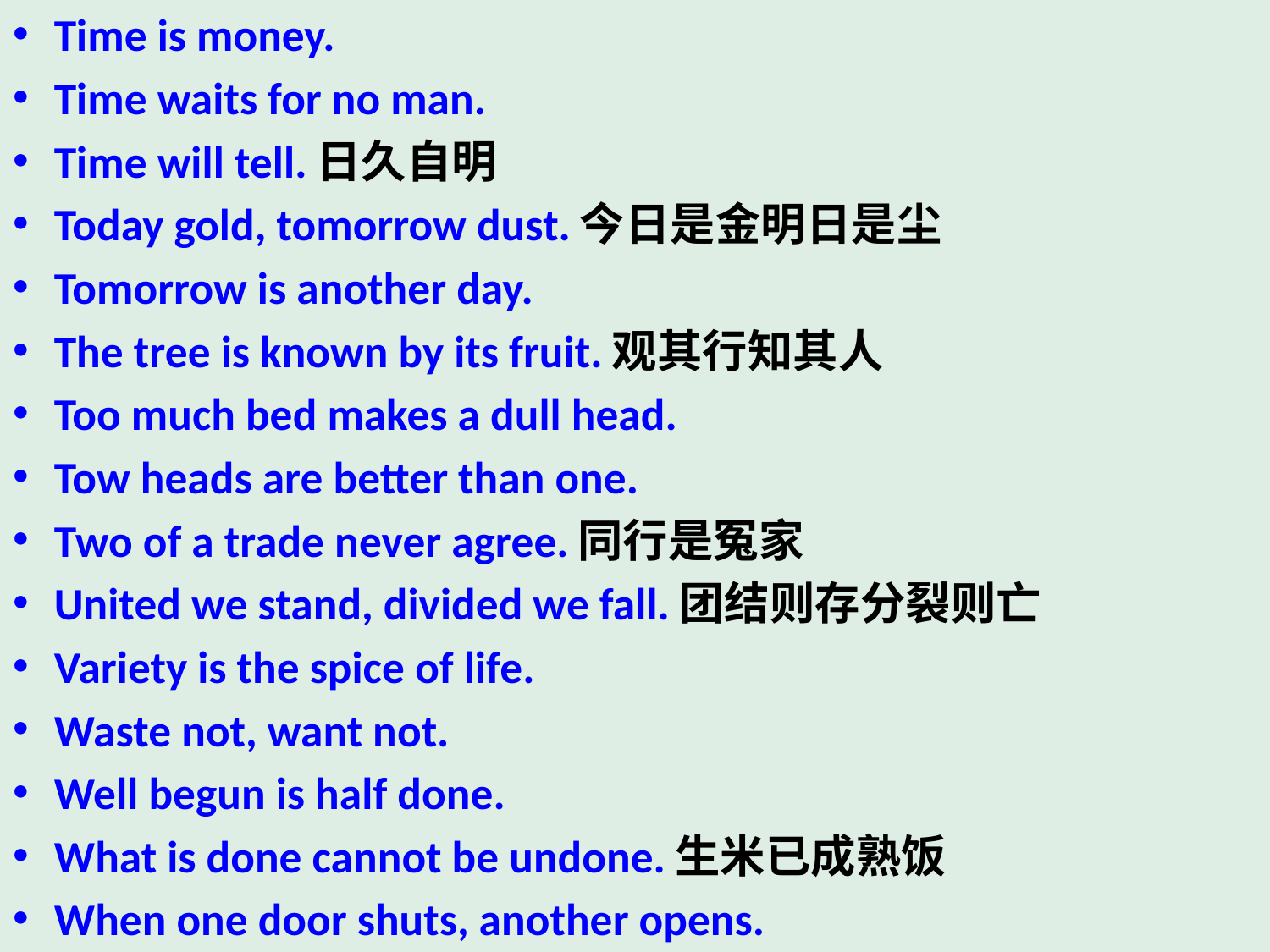

Time is money.
Time waits for no man.
Time will tell.日久自明
Today gold, tomorrow dust.今日是金明日是尘
Tomorrow is another day.
The tree is known by its fruit.观其行知其人
Too much bed makes a dull head.
Tow heads are better than one.
Two of a trade never agree.同行是冤家
United we stand, divided we fall.团结则存分裂则亡
Variety is the spice of life.
Waste not, want not.
Well begun is half done.
What is done cannot be undone.生米已成熟饭
When one door shuts, another opens.